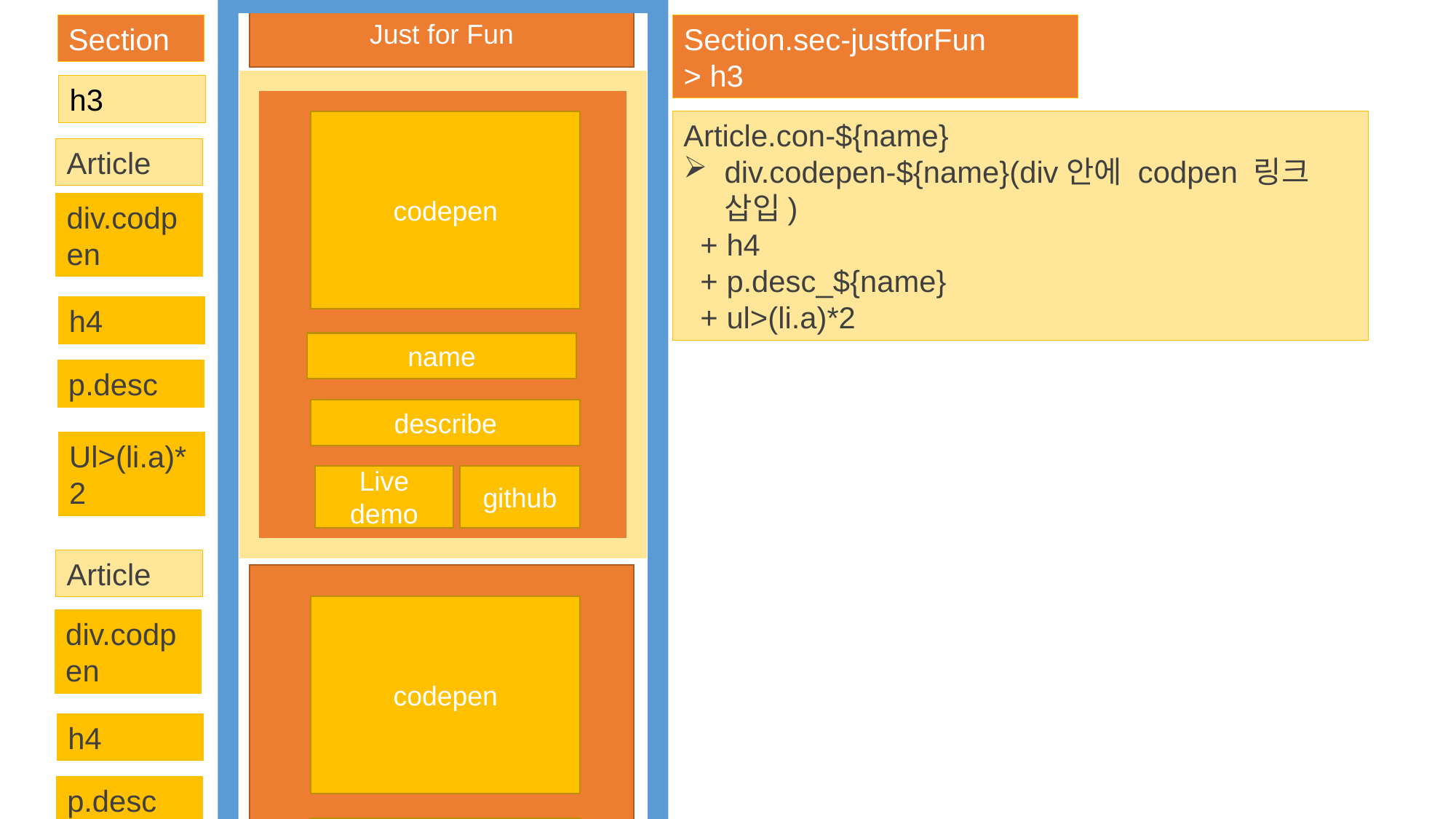

Just for Fun

Section
Section.sec-justforFun
> h3

h3

codepen
name
describe
Live demo
github
Article.con-${name}
div.codepen-${name}(div안에 codpen 링크 삽입)
  + h4
  + p.desc_${name}
  + ul>(li.a)*2
Article
div.codpen
h4
p.desc
Ul>(li.a)*2
Article

codepen
name
describe
Live demo
github
div.codpen
h4
p.desc
Ul>(li.a)*2